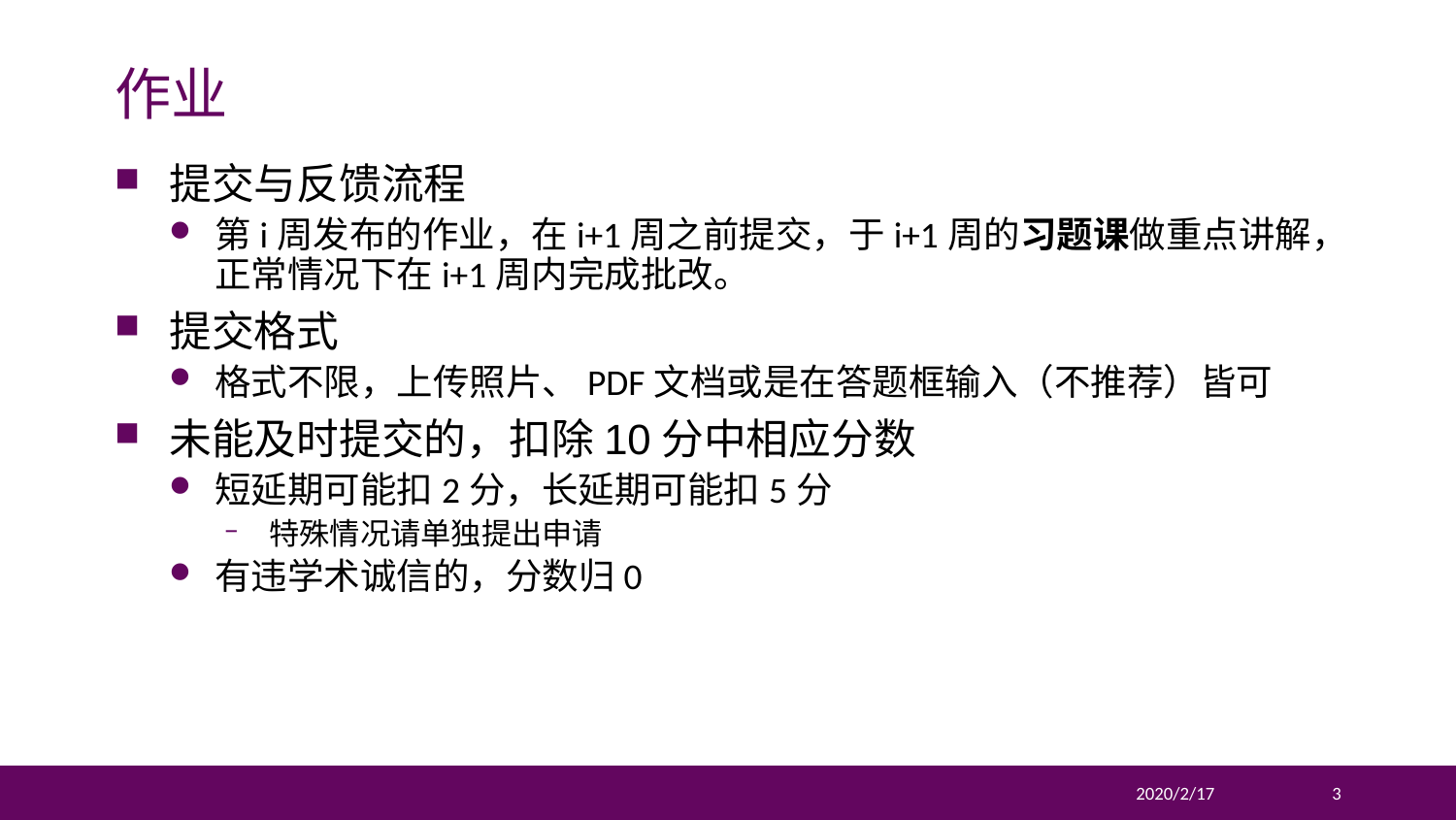

# 作业
提交与反馈流程
第i周发布的作业，在i+1周之前提交，于i+1周的习题课做重点讲解，正常情况下在i+1周内完成批改。
提交格式
格式不限，上传照片、PDF文档或是在答题框输入（不推荐）皆可
未能及时提交的，扣除10分中相应分数
短延期可能扣2分，长延期可能扣5分
特殊情况请单独提出申请
有违学术诚信的，分数归0

2020/2/17
3